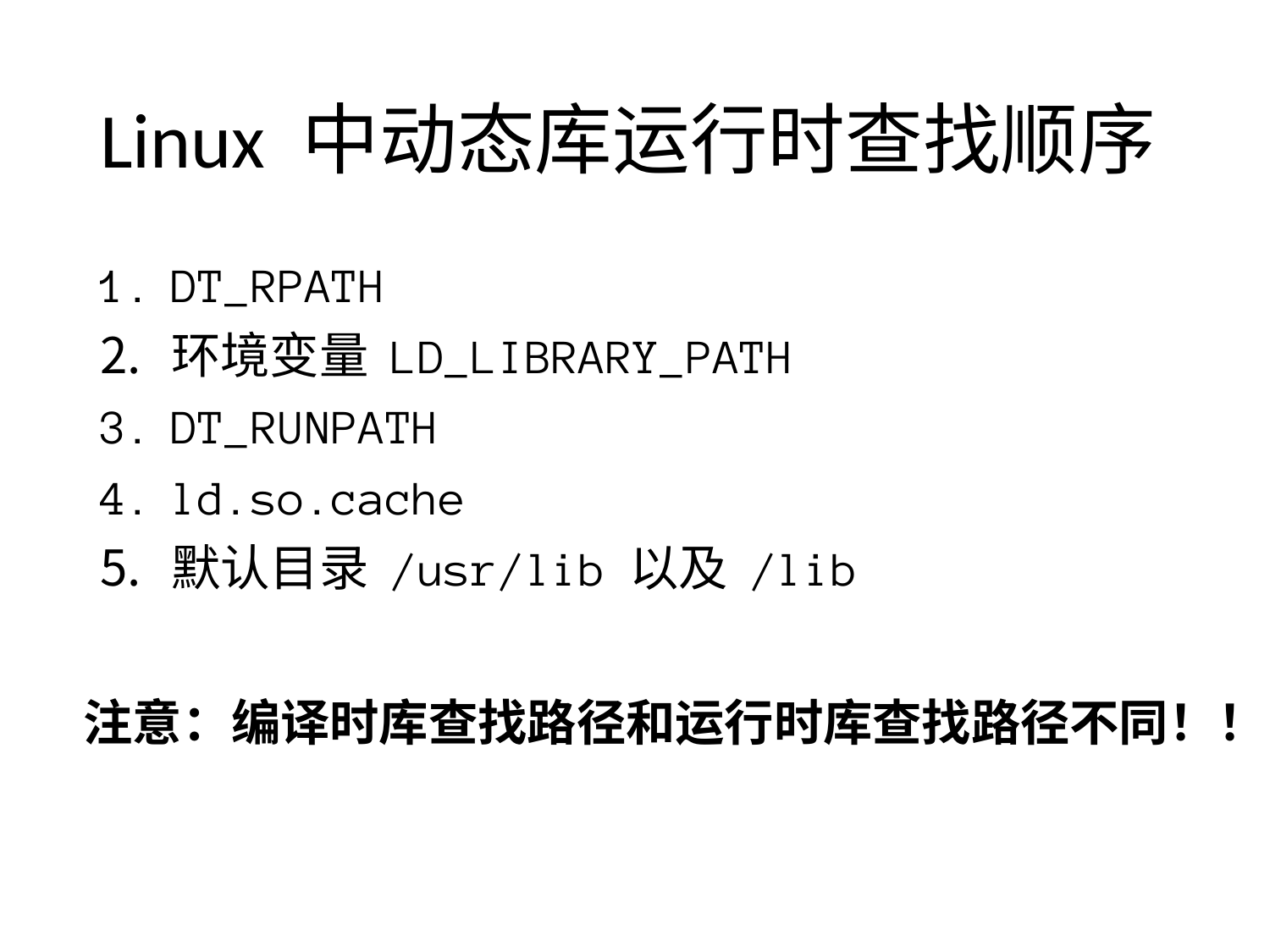

# Linux 中动态库运行时查找顺序
DT_RPATH
环境变量 LD_LIBRARY_PATH
DT_RUNPATH
ld.so.cache
默认目录 /usr/lib 以及 /lib
注意：编译时库查找路径和运行时库查找路径不同！！